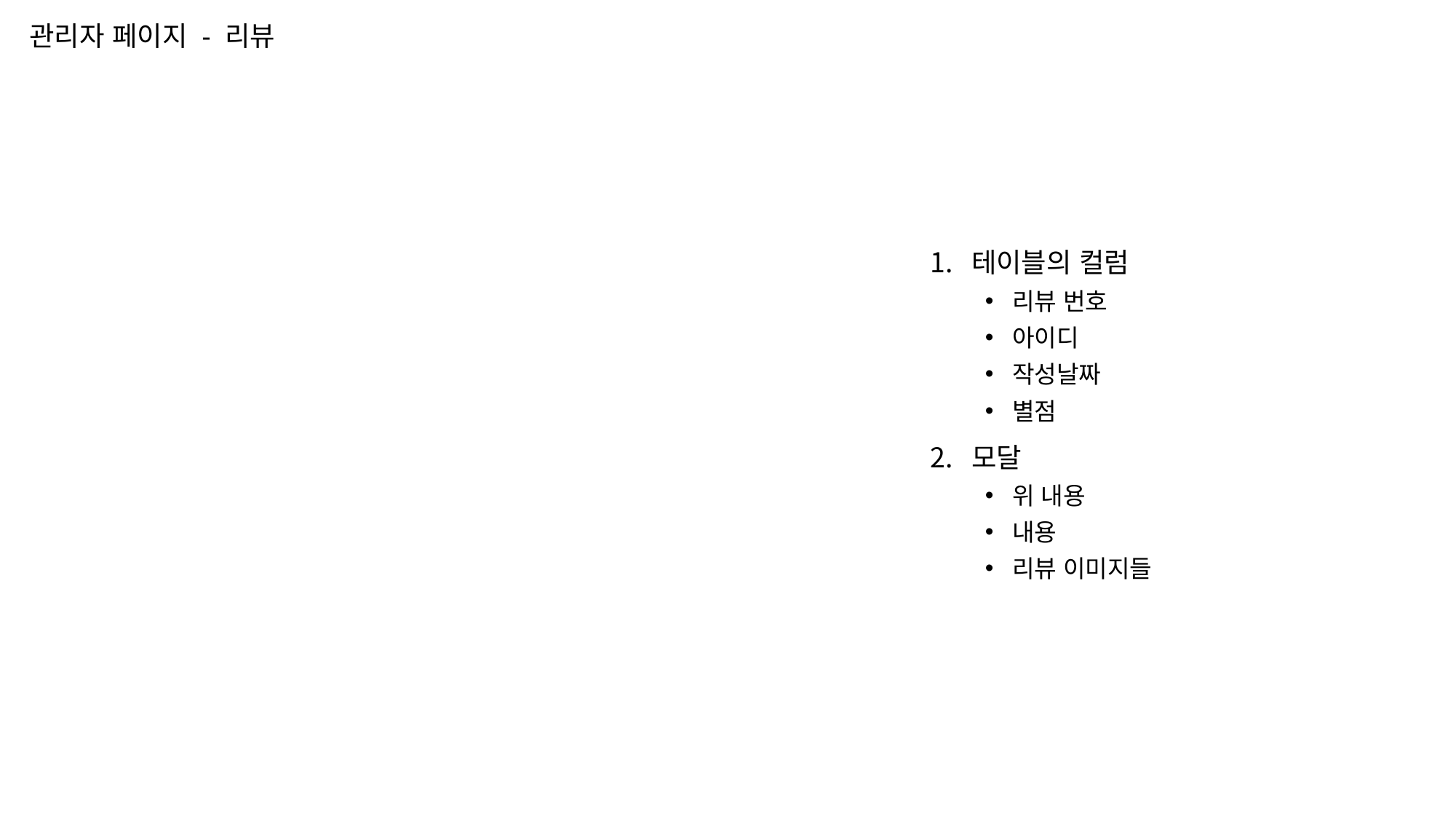

# 관리자 페이지 - 리뷰
테이블의 컬럼
리뷰 번호
아이디
작성날짜
별점
모달
위 내용
내용
리뷰 이미지들